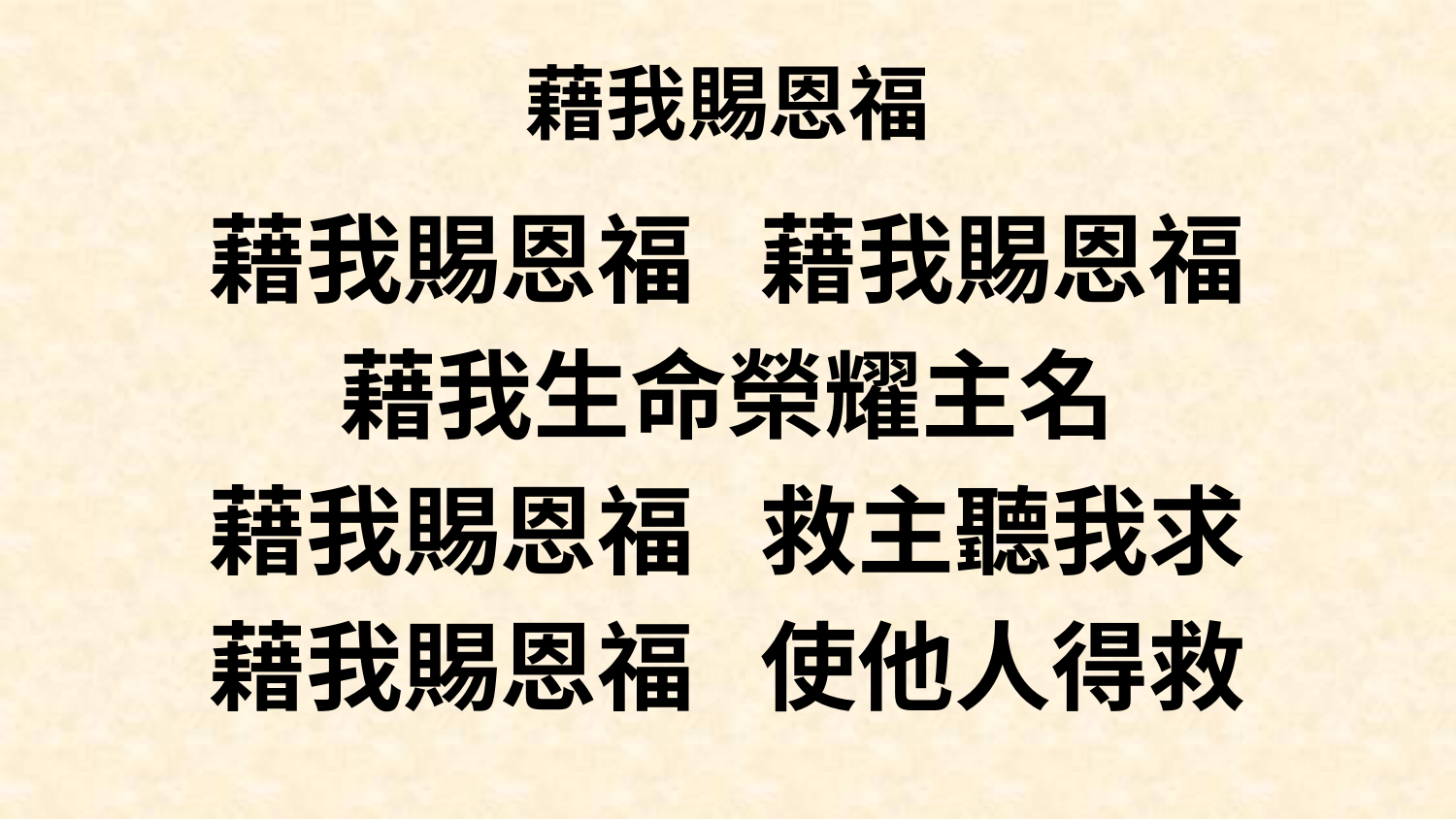

# 藉我賜恩福
藉我賜恩福   藉我賜恩福
藉我生命榮耀主名
藉我賜恩福   救主聽我求
藉我賜恩福   使他人得救